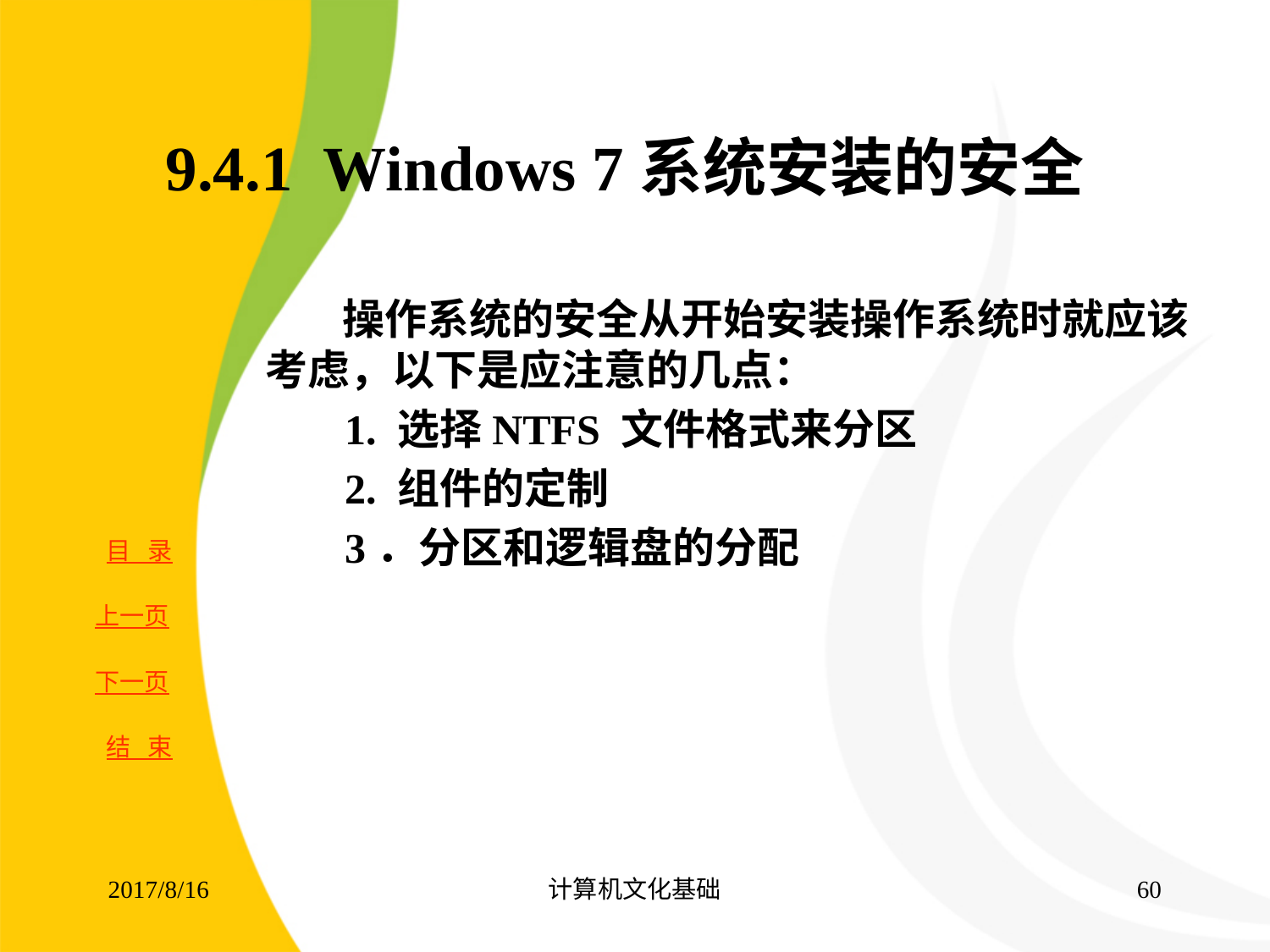

# 9.4.1  Windows 7系统安装的安全
            操作系统的安全从开始安装操作系统时就应该考虑，以下是应注意的几点：
            1. 选择NTFS 文件格式来分区
            2. 组件的定制
            3．分区和逻辑盘的分配
2017/8/16
计算机文化基础
60